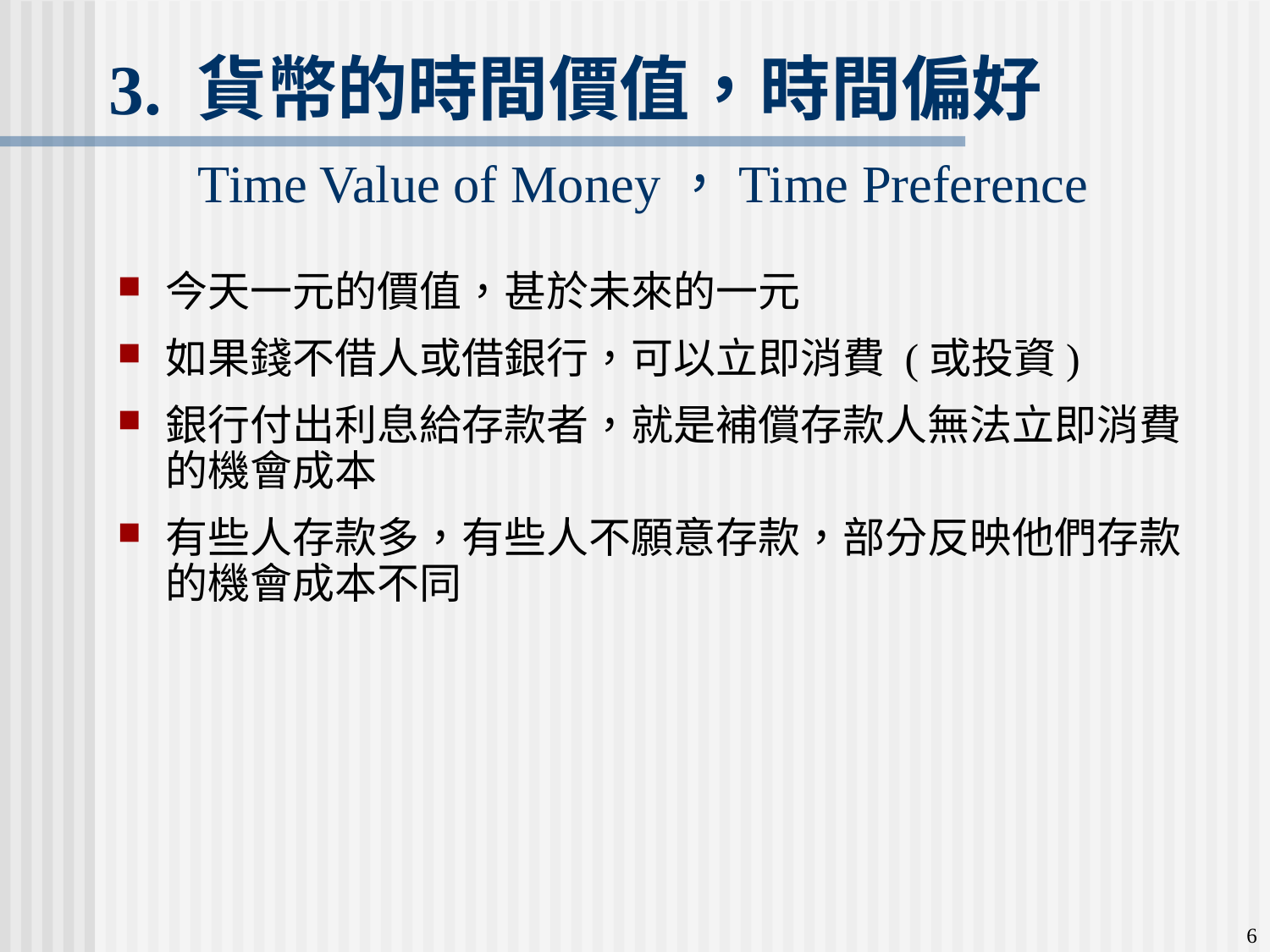

3. 貨幣的時間價值，時間偏好
       Time Value of Money，Time Preference
今天一元的價值，甚於未來的一元
如果錢不借人或借銀行，可以立即消費 (或投資)
銀行付出利息給存款者，就是補償存款人無法立即消費的機會成本
有些人存款多，有些人不願意存款，部分反映他們存款的機會成本不同
6